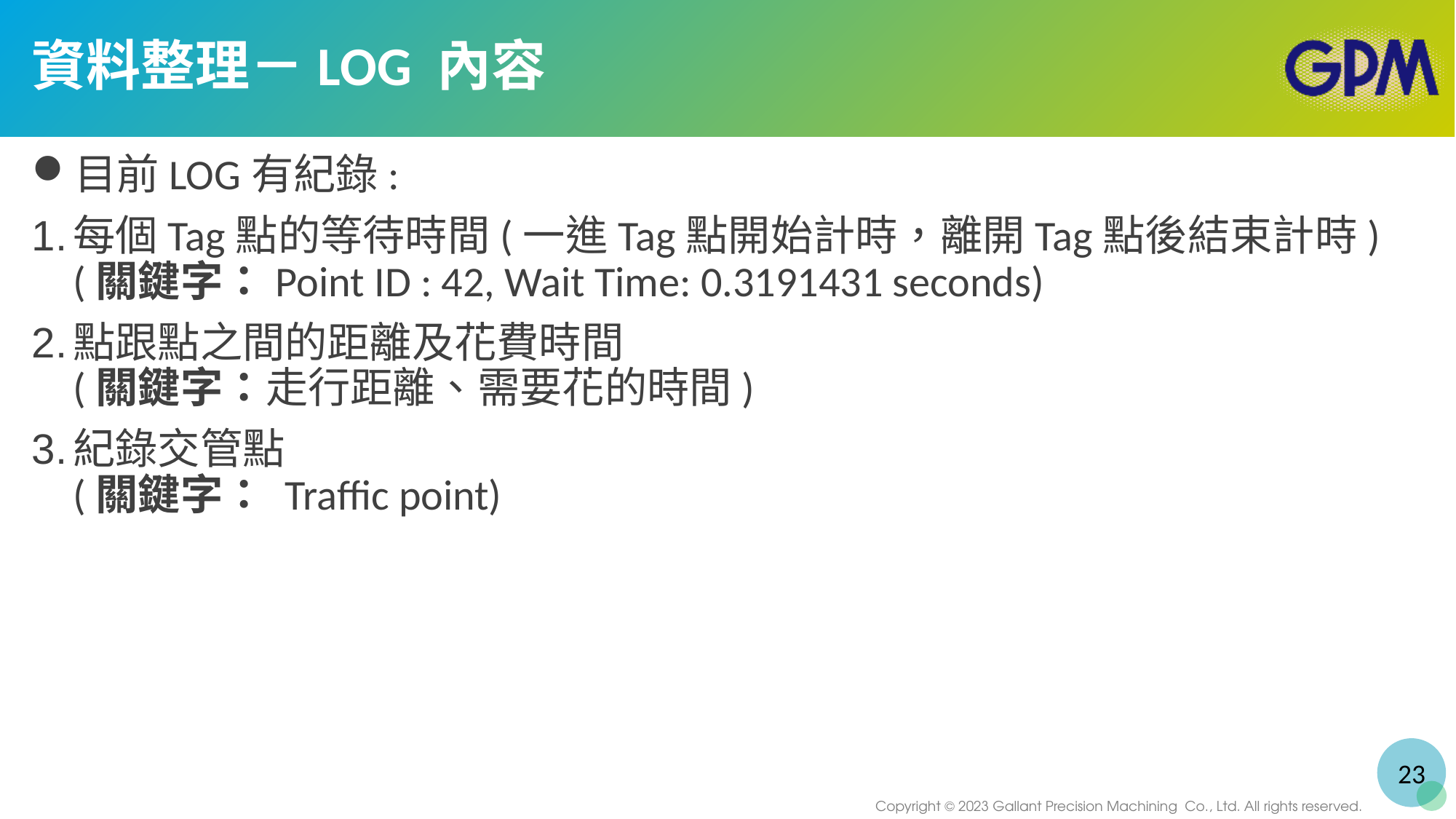

# 資料整理－LOG 內容
目前LOG有紀錄:
每個Tag點的等待時間(一進Tag點開始計時，離開Tag點後結束計時)
(關鍵字：Point ID : 42, Wait Time: 0.3191431 seconds)
點跟點之間的距離及花費時間
(關鍵字：走行距離、需要花的時間)
紀錄交管點
(關鍵字： Traffic point)